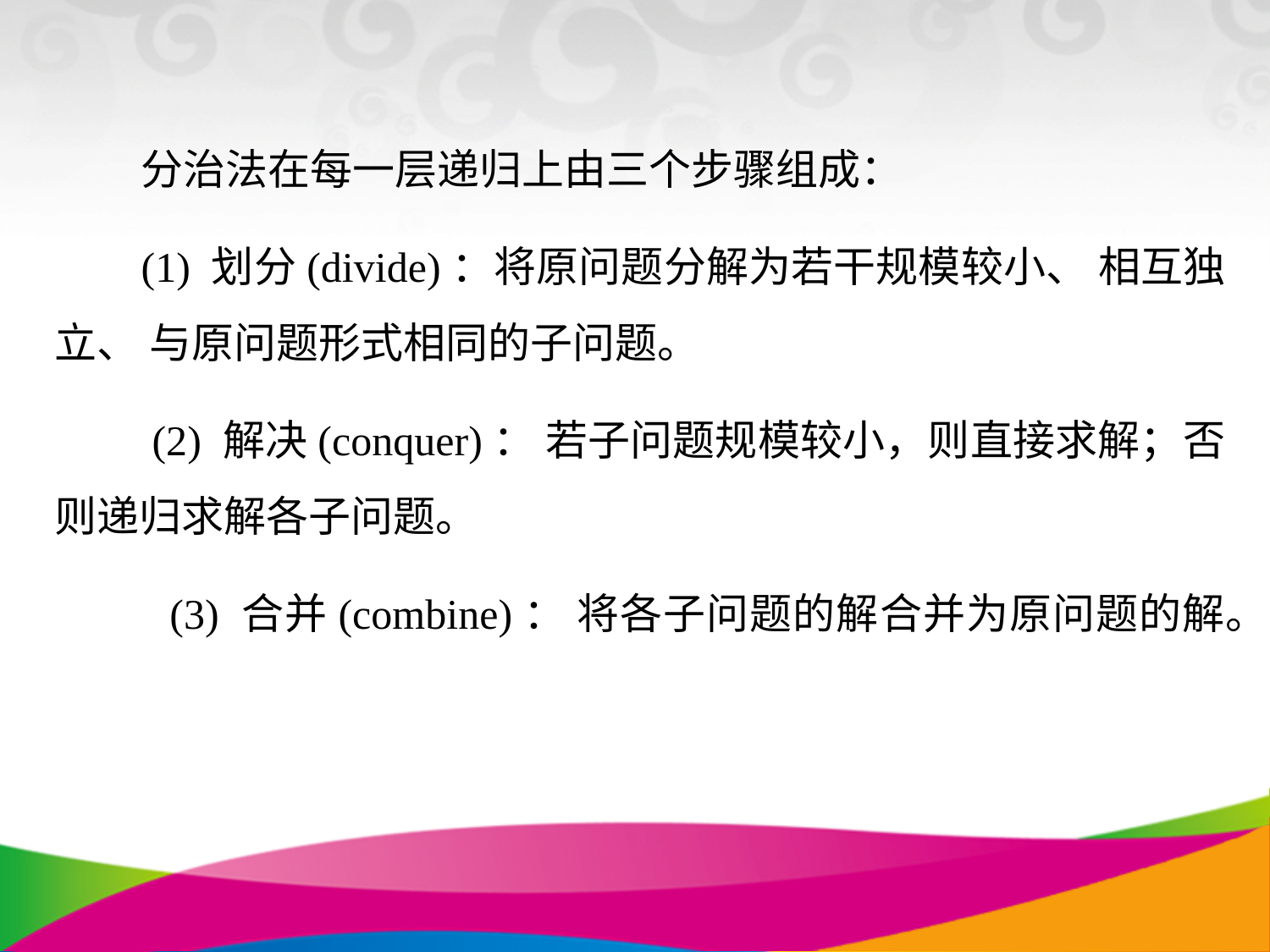

分治法在每一层递归上由三个步骤组成：
        (1) 划分(divide)：将原问题分解为若干规模较小、 相互独立、 与原问题形式相同的子问题。
         (2) 解决(conquer)： 若子问题规模较小，则直接求解；否则递归求解各子问题。
          (3) 合并(combine)： 将各子问题的解合并为原问题的解。